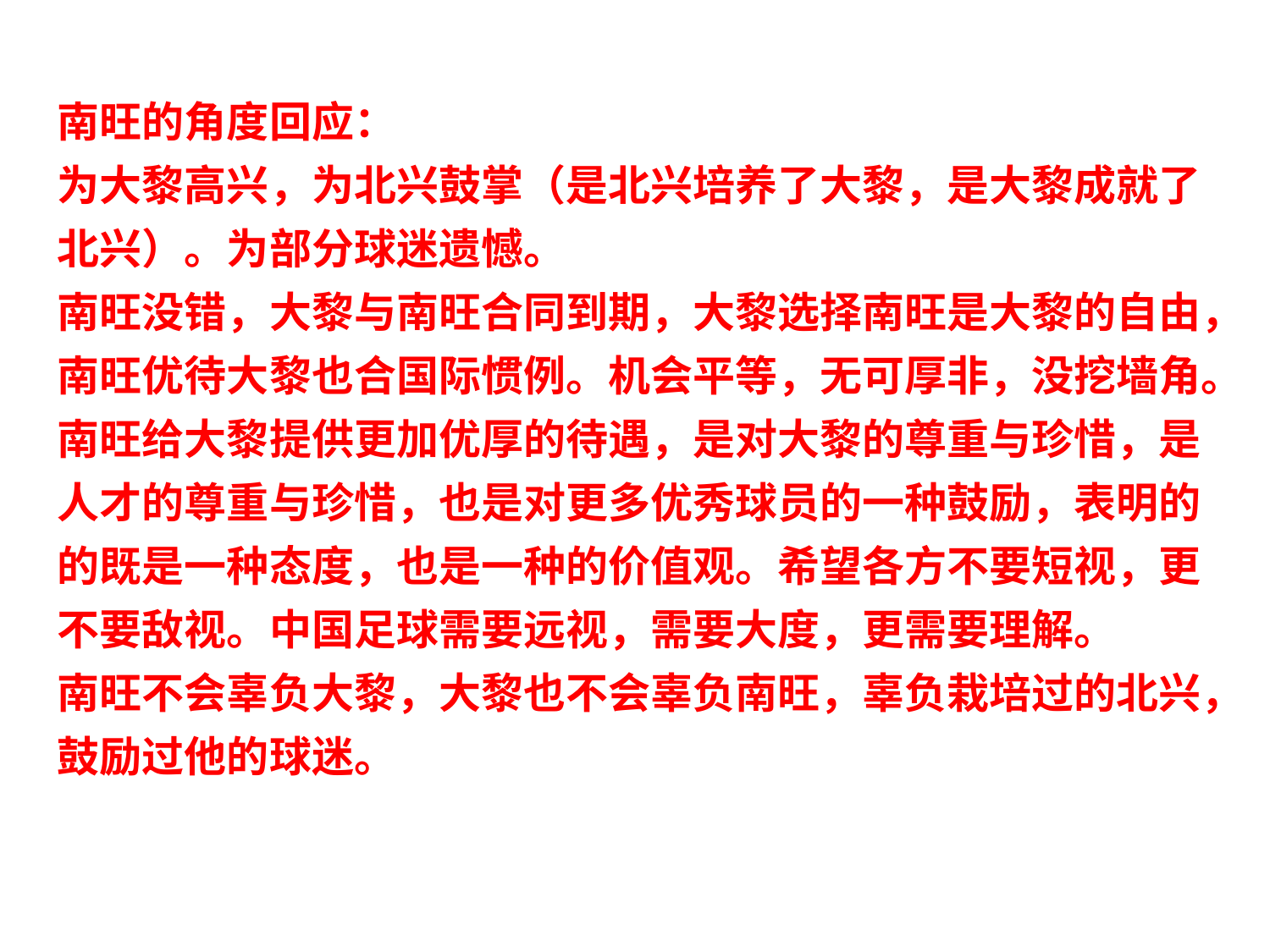

南旺的角度回应：
为大黎高兴，为北兴鼓掌（是北兴培养了大黎，是大黎成就了北兴）。为部分球迷遗憾。
南旺没错，大黎与南旺合同到期，大黎选择南旺是大黎的自由，南旺优待大黎也合国际惯例。机会平等，无可厚非，没挖墙角。
南旺给大黎提供更加优厚的待遇，是对大黎的尊重与珍惜，是人才的尊重与珍惜，也是对更多优秀球员的一种鼓励，表明的的既是一种态度，也是一种的价值观。希望各方不要短视，更不要敌视。中国足球需要远视，需要大度，更需要理解。
南旺不会辜负大黎，大黎也不会辜负南旺，辜负栽培过的北兴，鼓励过他的球迷。